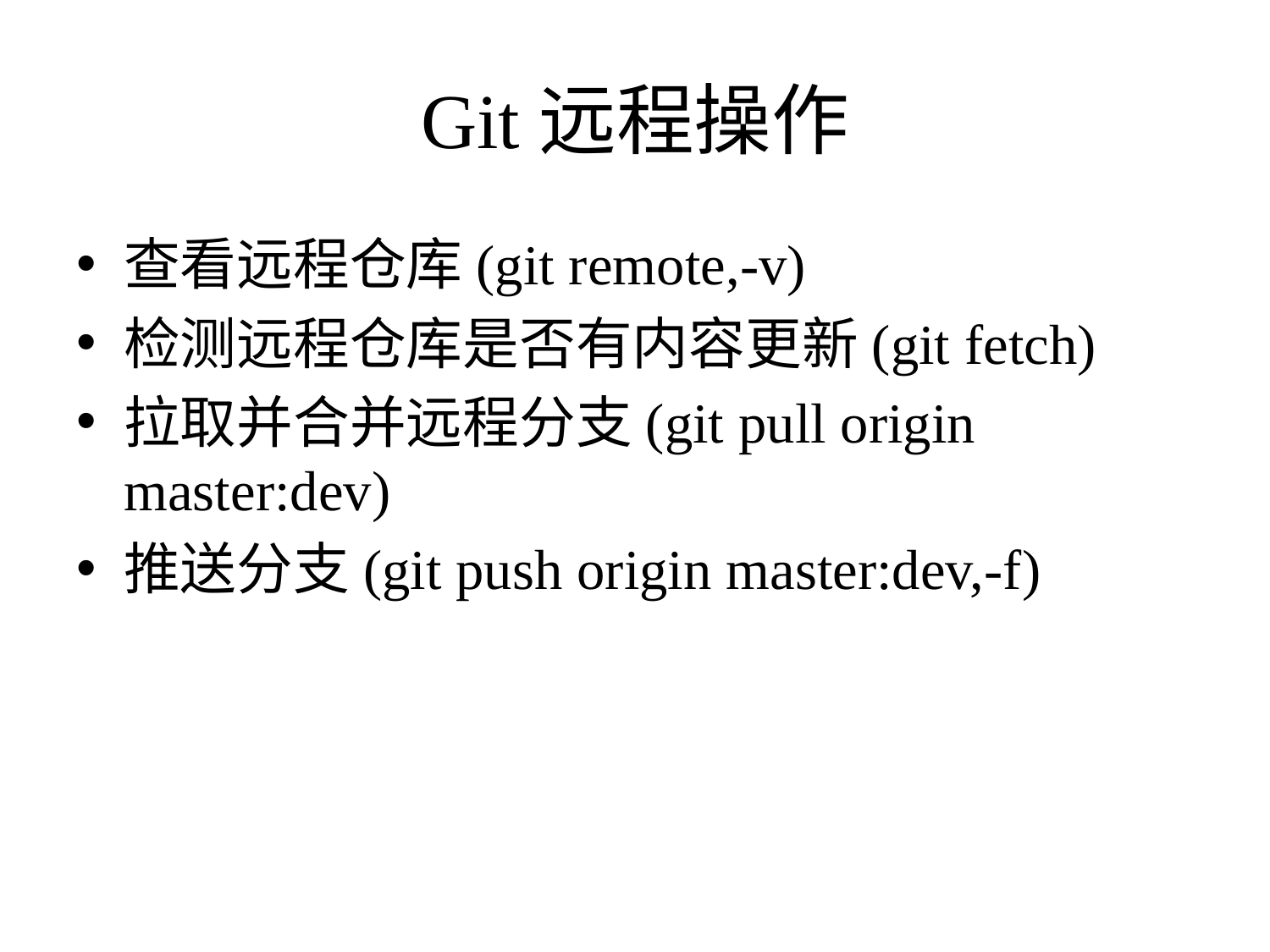

# Git远程操作
查看远程仓库(git remote,-v)
检测远程仓库是否有内容更新(git fetch)
拉取并合并远程分支(git pull origin master:dev)
推送分支(git push origin master:dev,-f)